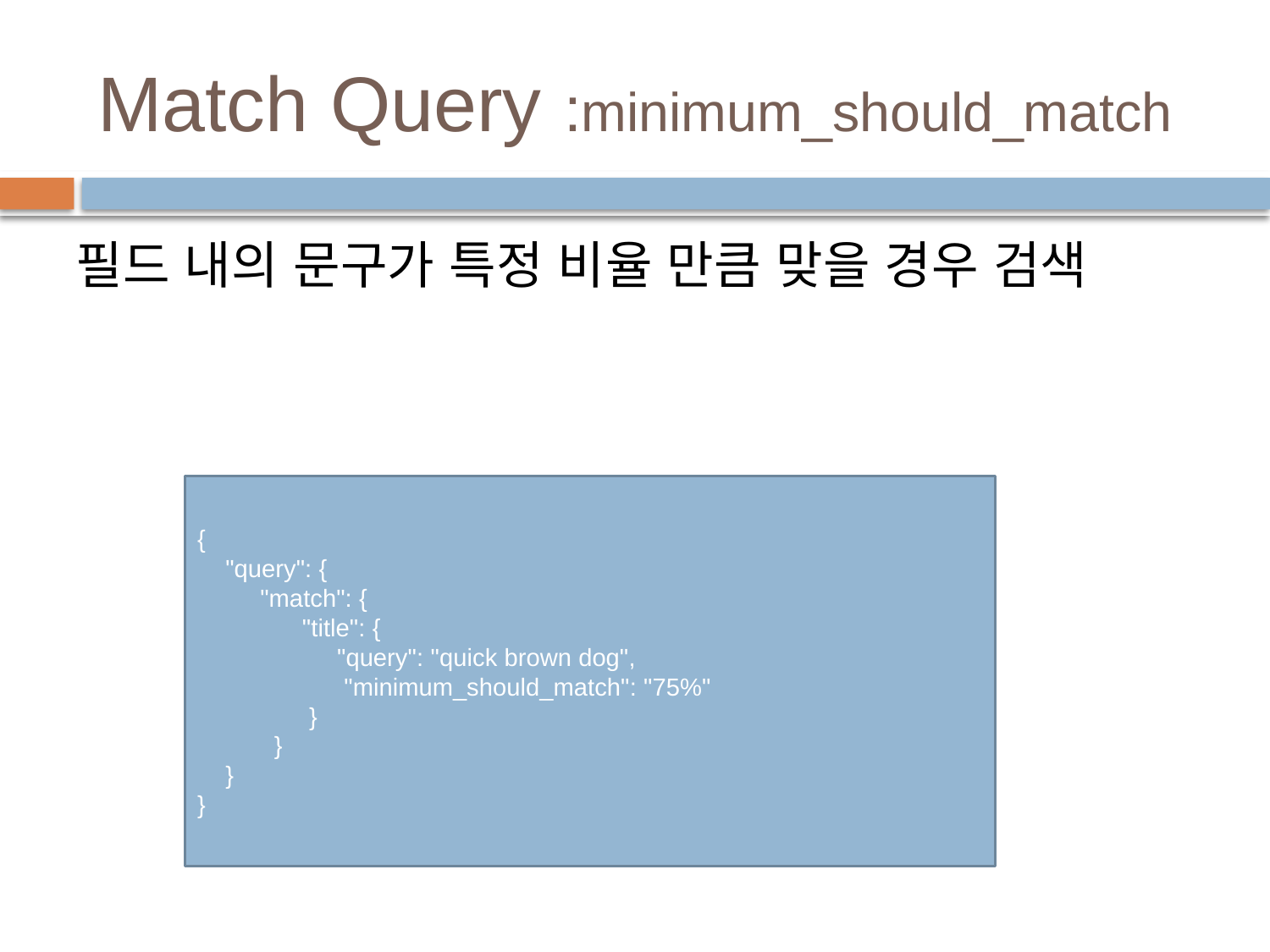

# Match Query :minimum_should_match
필드 내의 문구가 특정 비율 만큼 맞을 경우 검색
{
    "query": {
         "match": {
               "title": {
                    "query": "quick brown dog",
                     "minimum_should_match": "75%"
                }
           }
    }
}